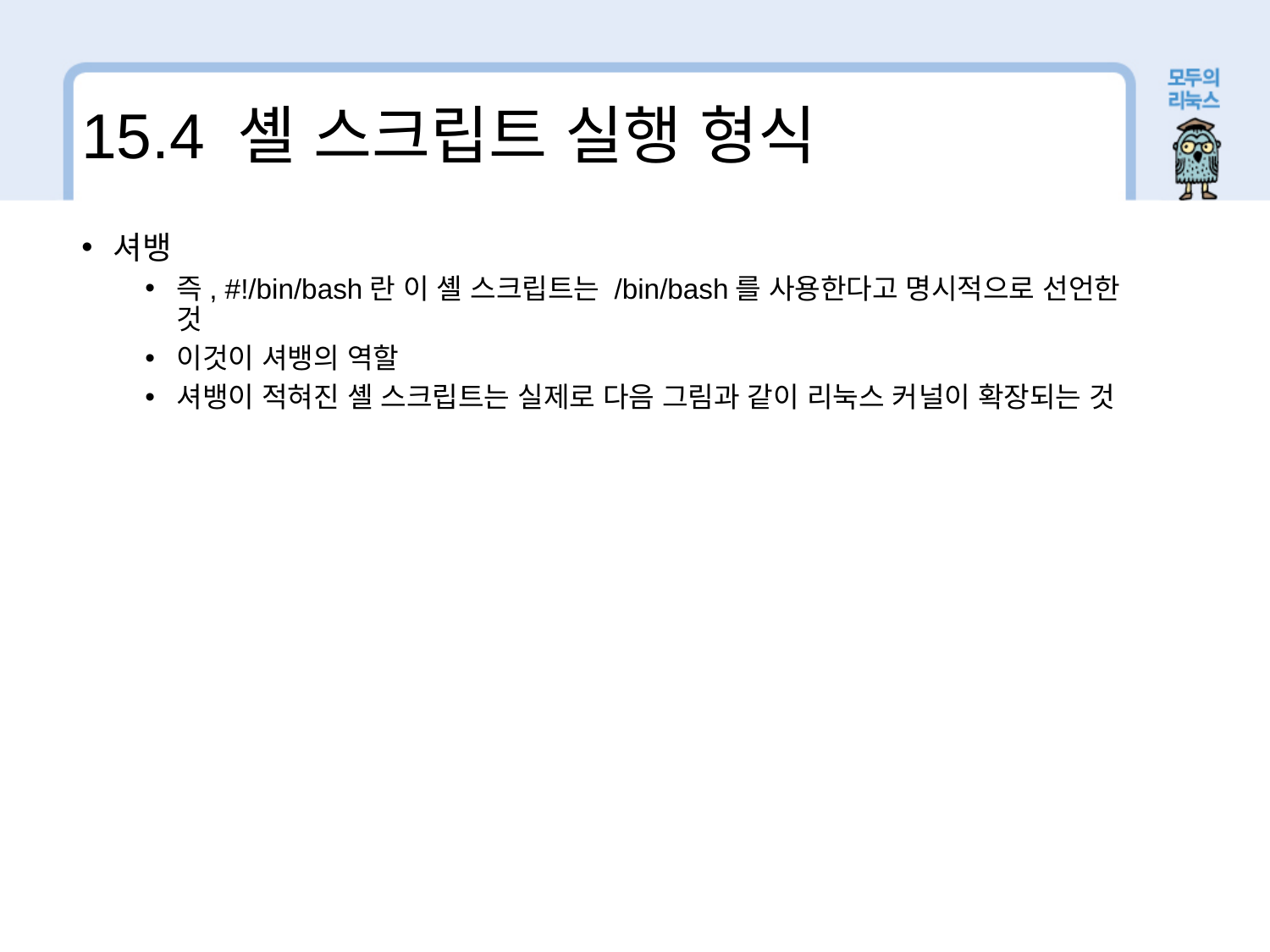

15.4 셸 스크립트 실행 형식
셔뱅
즉, #!/bin/bash란 이 셸 스크립트는 /bin/bash를 사용한다고 명시적으로 선언한 것
이것이 셔뱅의 역할
셔뱅이 적혀진 셸 스크립트는 실제로 다음 그림과 같이 리눅스 커널이 확장되는 것